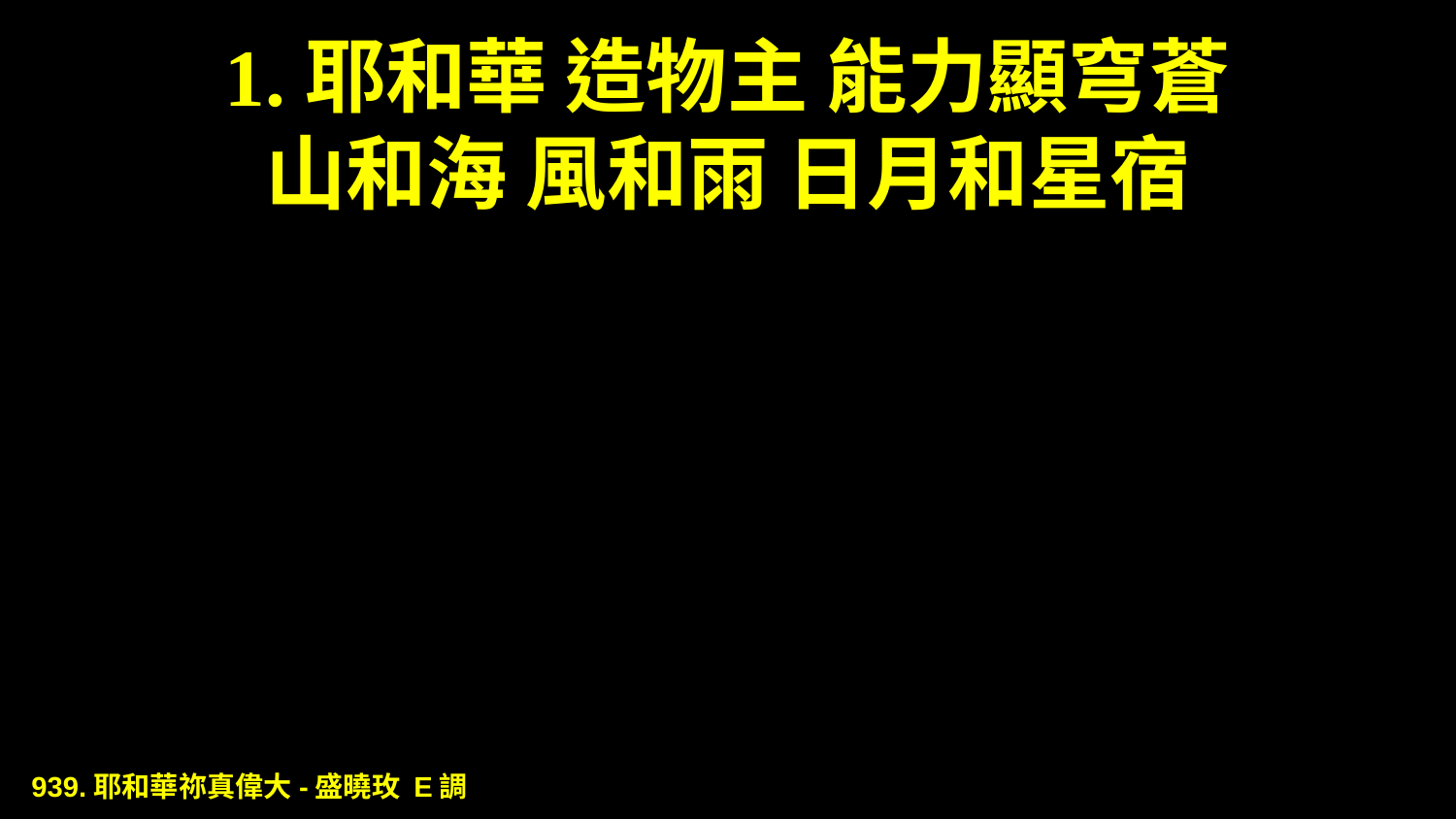

# 1.耶和華 造物主 能力顯穹蒼 山和海 風和雨 日月和星宿
939.耶和華祢真偉大-盛曉玫 E調